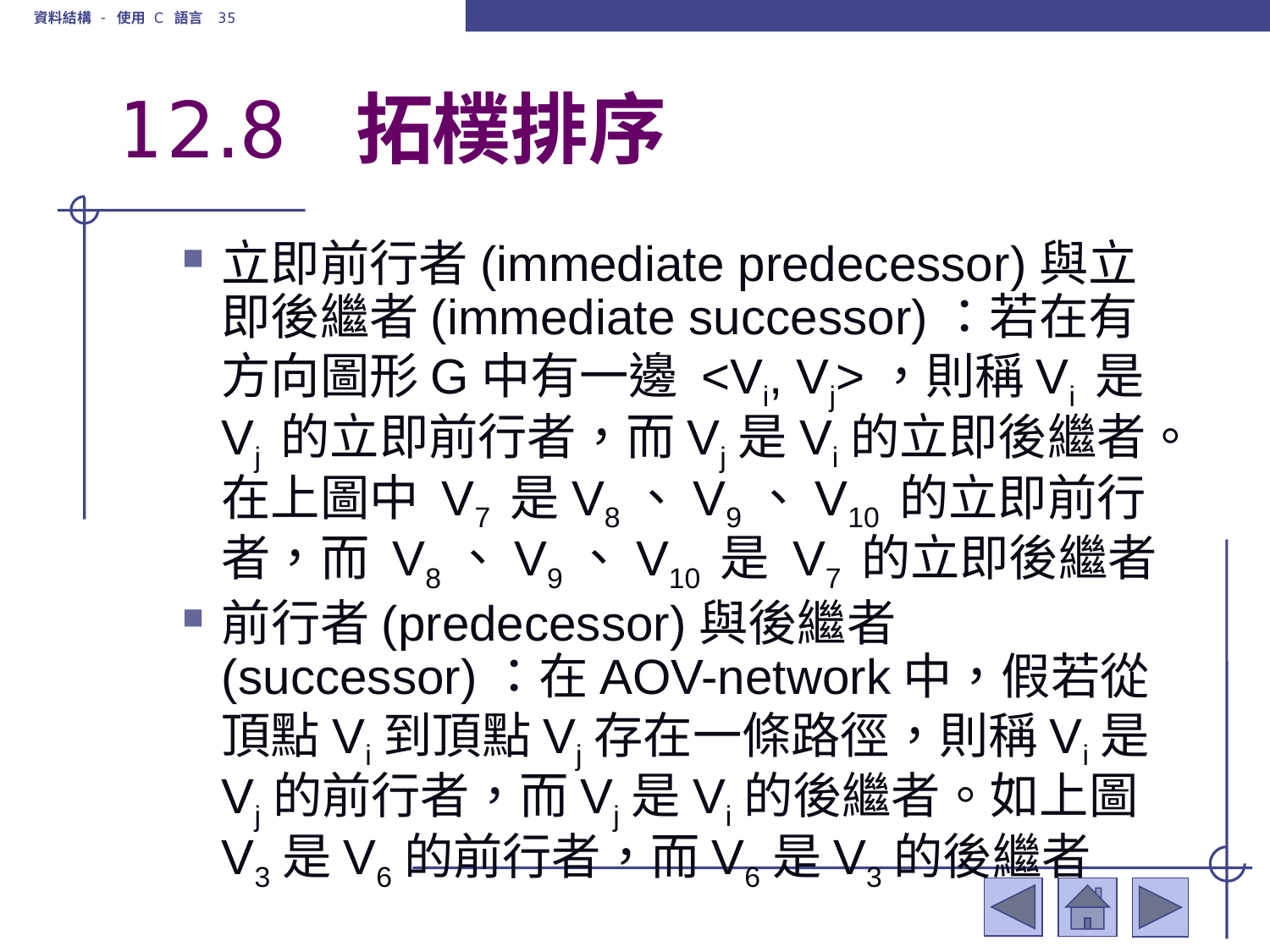

資料結構 - 使用 C 語言   35
# 12.8  拓樸排序
立即前行者(immediate predecessor)與立即後繼者(immediate successor)：若在有方向圖形G中有一邊 <Vi, Vj>，則稱Vi 是Vj 的立即前行者，而Vj是Vi的立即後繼者。在上圖中 V7 是V8、V9、V10 的立即前行者，而 V8、V9、V10 是 V7 的立即後繼者
前行者(predecessor)與後繼者(successor)：在AOV-network中，假若從頂點Vi到頂點Vj存在一條路徑，則稱Vi是Vj的前行者，而Vj是Vi的後繼者。如上圖V3是V6的前行者，而V6是V3的後繼者